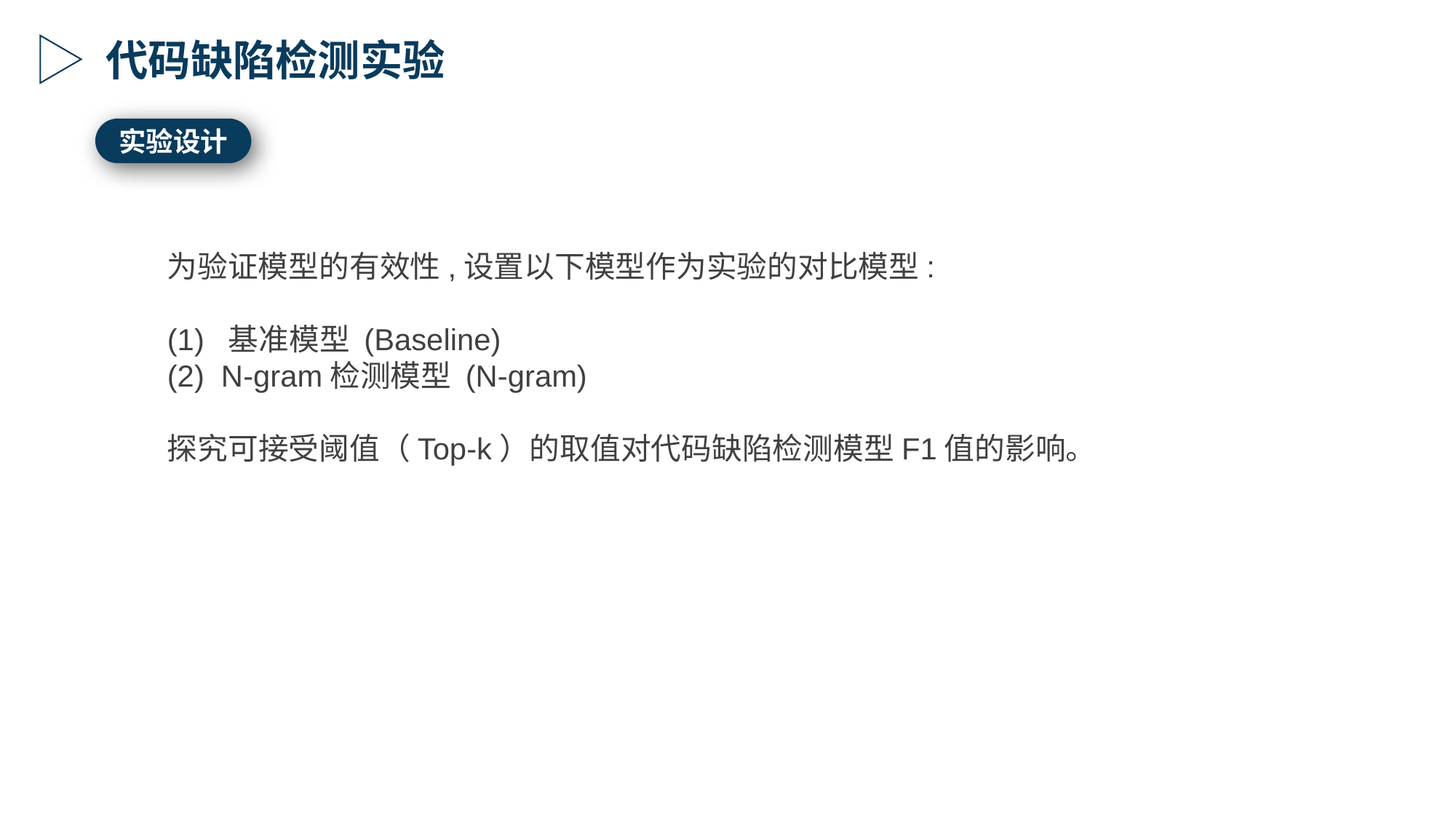

代码缺陷检测实验

实验设计
为验证模型的有效性,设置以下模型作为实验的对比模型:

(1)  基准模型 (Baseline)
(2)  N-gram检测模型 (N-gram)

探究可接受阈值（Top-k）的取值对代码缺陷检测模型F1值的影响。